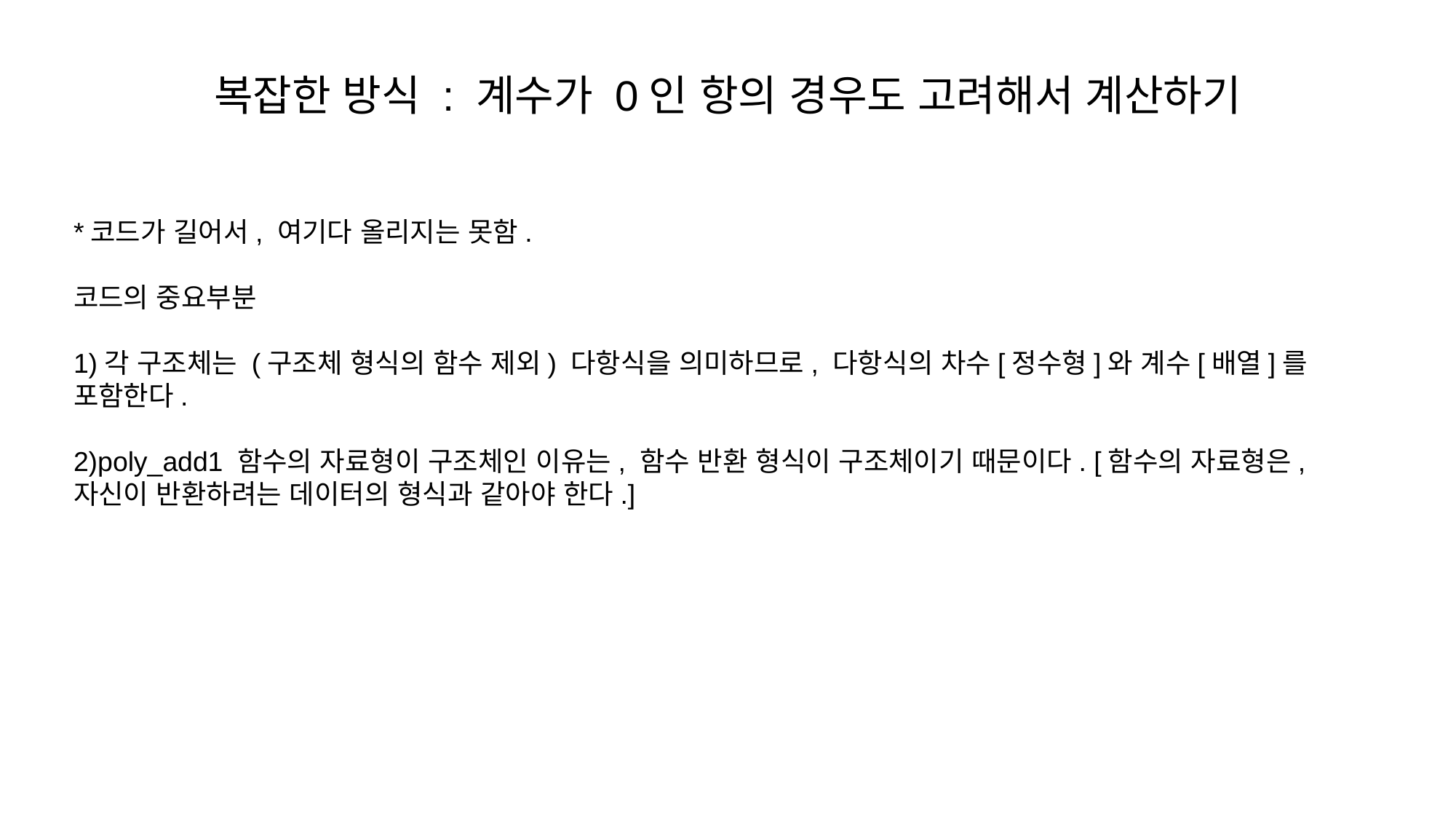

# 복잡한 방식 : 계수가 0인 항의 경우도 고려해서 계산하기

*코드가 길어서, 여기다 올리지는 못함.

코드의 중요부분

1)각 구조체는 (구조체 형식의 함수 제외) 다항식을 의미하므로, 다항식의 차수[정수형]와 계수[배열]를 포함한다.

2)poly_add1 함수의 자료형이 구조체인 이유는, 함수 반환 형식이 구조체이기 때문이다. [함수의 자료형은, 자신이 반환하려는 데이터의 형식과 같아야 한다.]